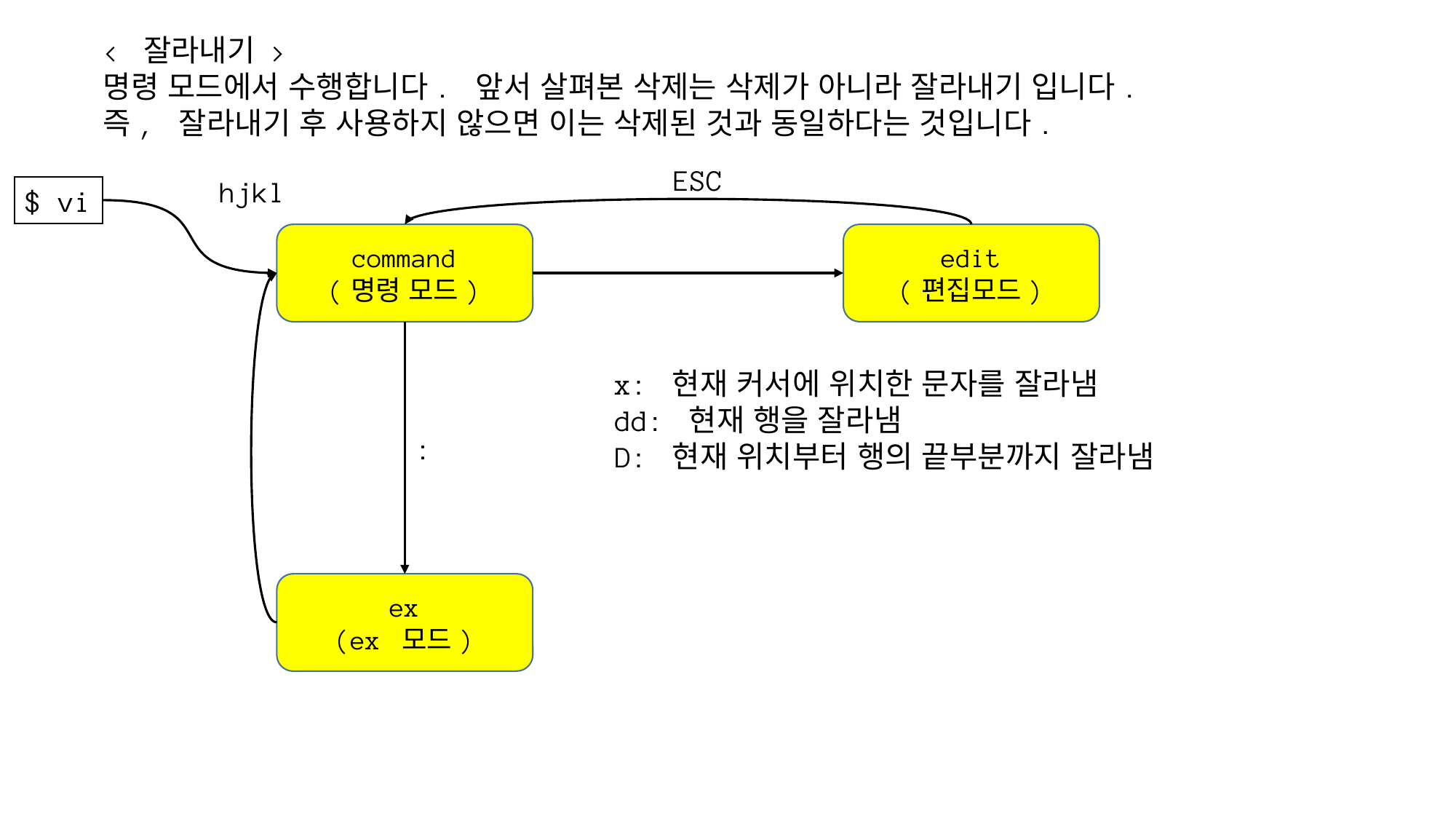

< 잘라내기 >
명령 모드에서 수행합니다. 앞서 살펴본 삭제는 삭제가 아니라 잘라내기 입니다.
즉, 잘라내기 후 사용하지 않으면 이는 삭제된 것과 동일하다는 것입니다.
ESC
hjkl
$ vi
edit
(편집모드)
command
(명령 모드)
x: 현재 커서에 위치한 문자를 잘라냄
dd: 현재 행을 잘라냄
D: 현재 위치부터 행의 끝부분까지 잘라냄
:
ex
(ex 모드)